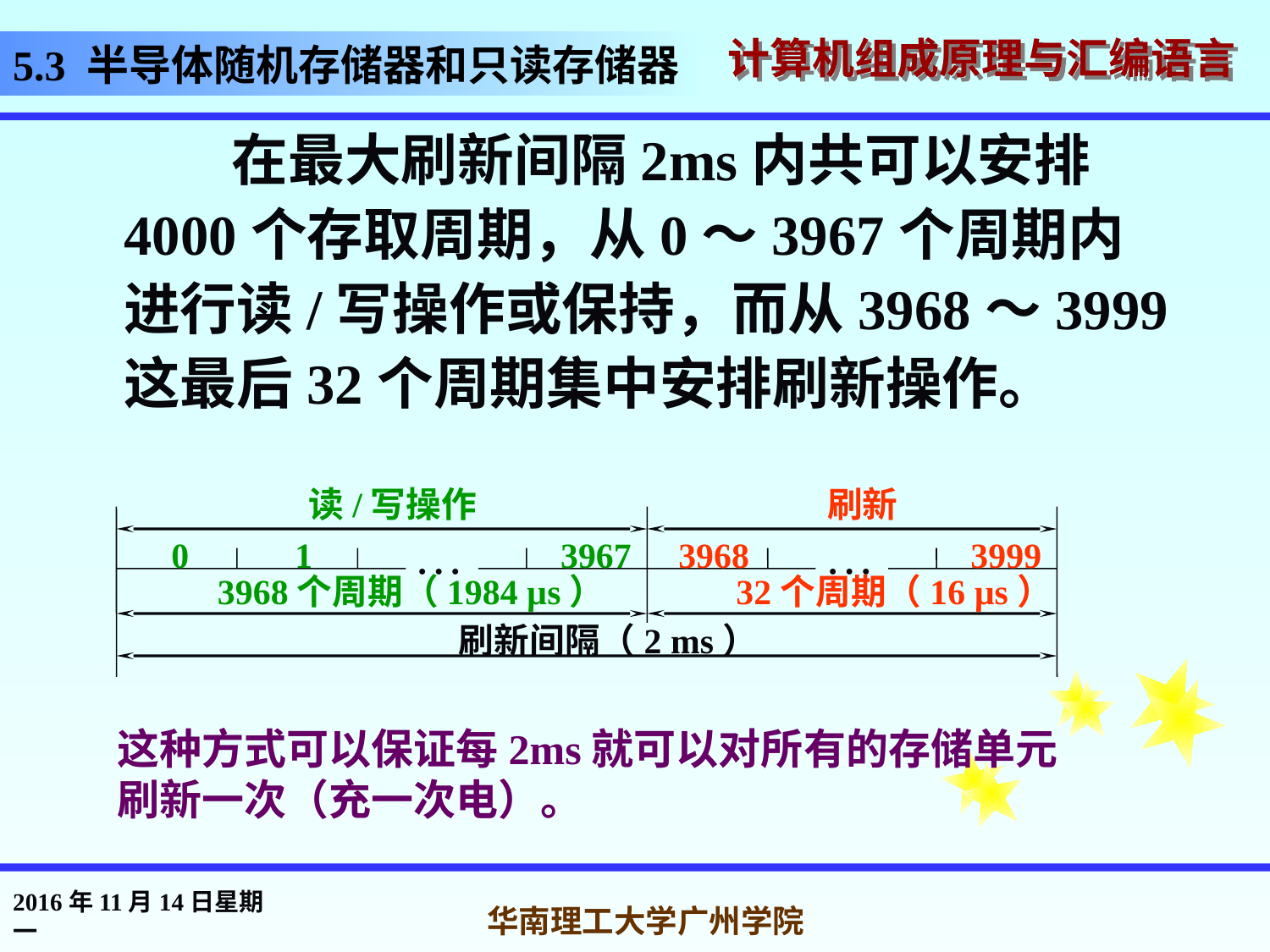

# 5.3 半导体随机存储器和只读存储器
           在最大刷新间隔2ms内共可以安排4000个存取周期，从0～3967个周期内进行读/写操作或保持，而从3968～3999这最后32个周期集中安排刷新操作。
读/写操作
刷新

…
…
0
1
3967
3968
3999

3968个周期（1984 µs）
32个周期（16 µs）

刷新间隔（2 ms）

这种方式可以保证每2ms就可以对所有的存储单元刷新一次（充一次电）。
2016年11月14日星期一
华南理工大学广州学院